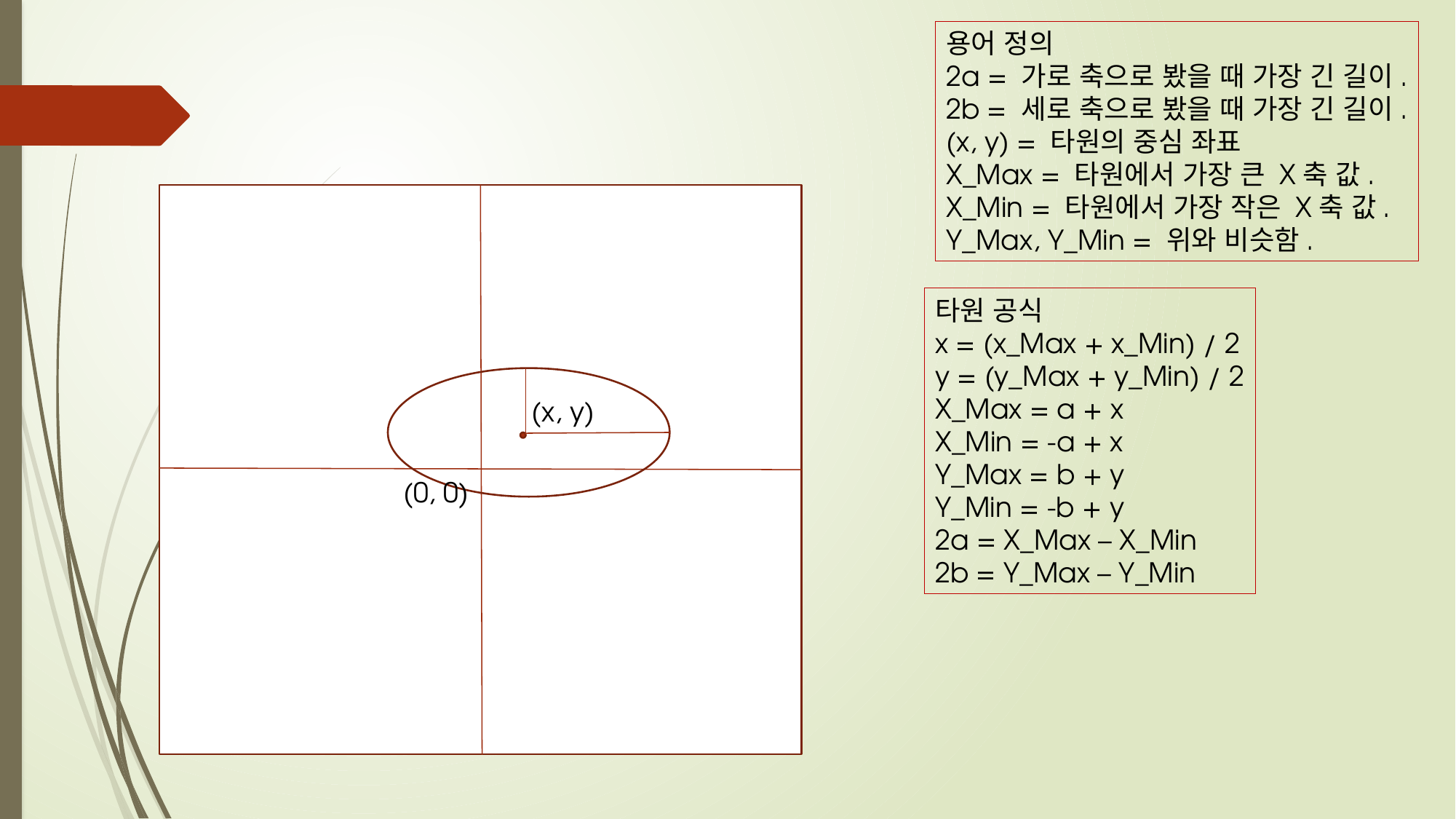

용어 정의
2a = 가로 축으로 봤을 때 가장 긴 길이.
2b = 세로 축으로 봤을 때 가장 긴 길이.
(x, y) = 타원의 중심 좌표
X_Max = 타원에서 가장 큰 X축 값.
X_Min = 타원에서 가장 작은 X축 값.
Y_Max, Y_Min = 위와 비슷함.
x
타원 공식
x = (x_Max + x_Min) / 2
y = (y_Max + y_Min) / 2
X_Max = a + x
X_Min = -a + x
Y_Max = b + y
Y_Min = -b + y
2a = X_Max – X_Min
2b = Y_Max – Y_Min

(x, y)

(0, 0)